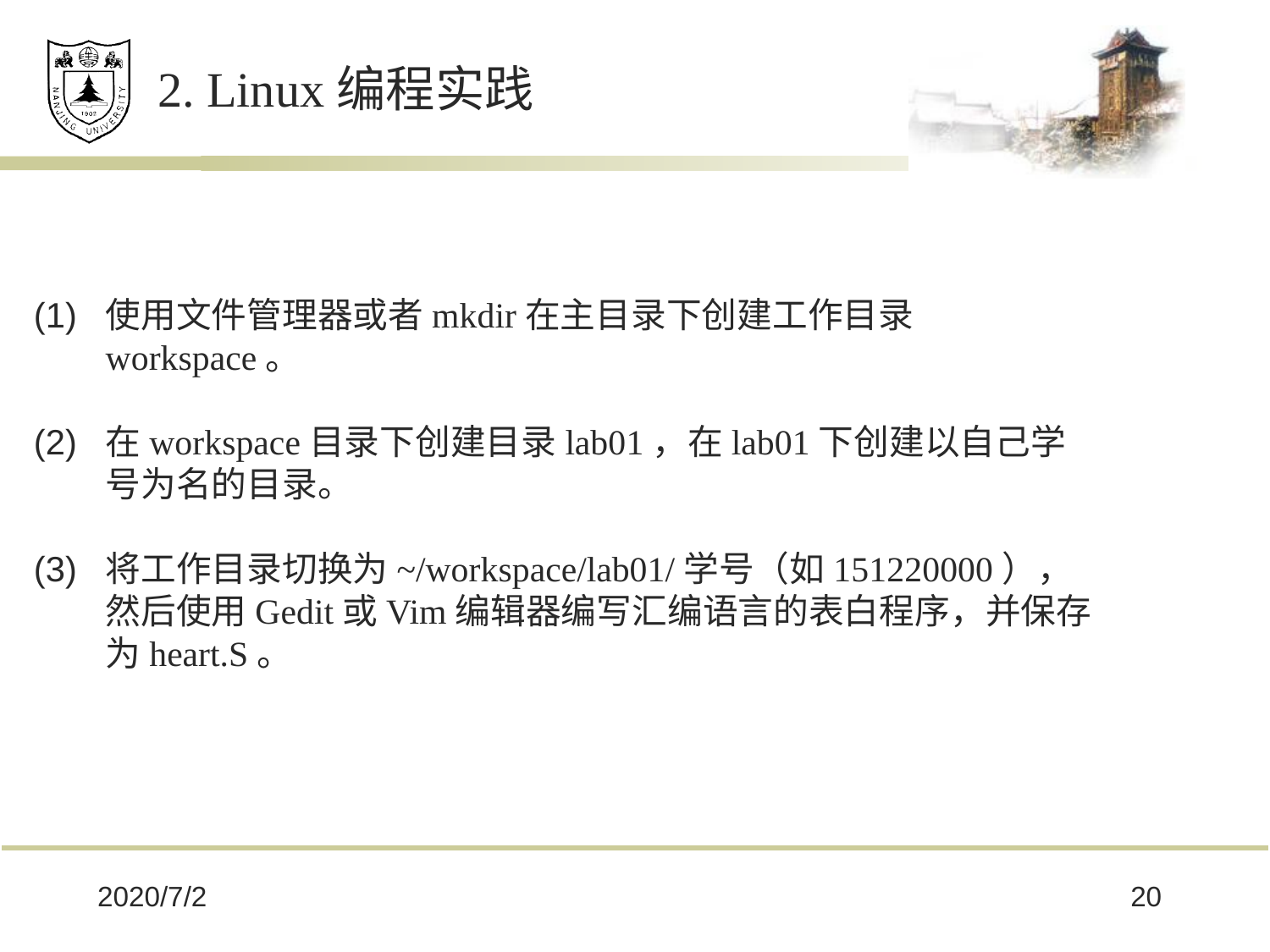

2. Linux编程实践

使用文件管理器或者mkdir在主目录下创建工作目录workspace。

在workspace目录下创建目录lab01，在lab01下创建以自己学号为名的目录。

将工作目录切换为~/workspace/lab01/学号（如151220000），然后使用Gedit或Vim编辑器编写汇编语言的表白程序，并保存为heart.S。
2020/7/2
20